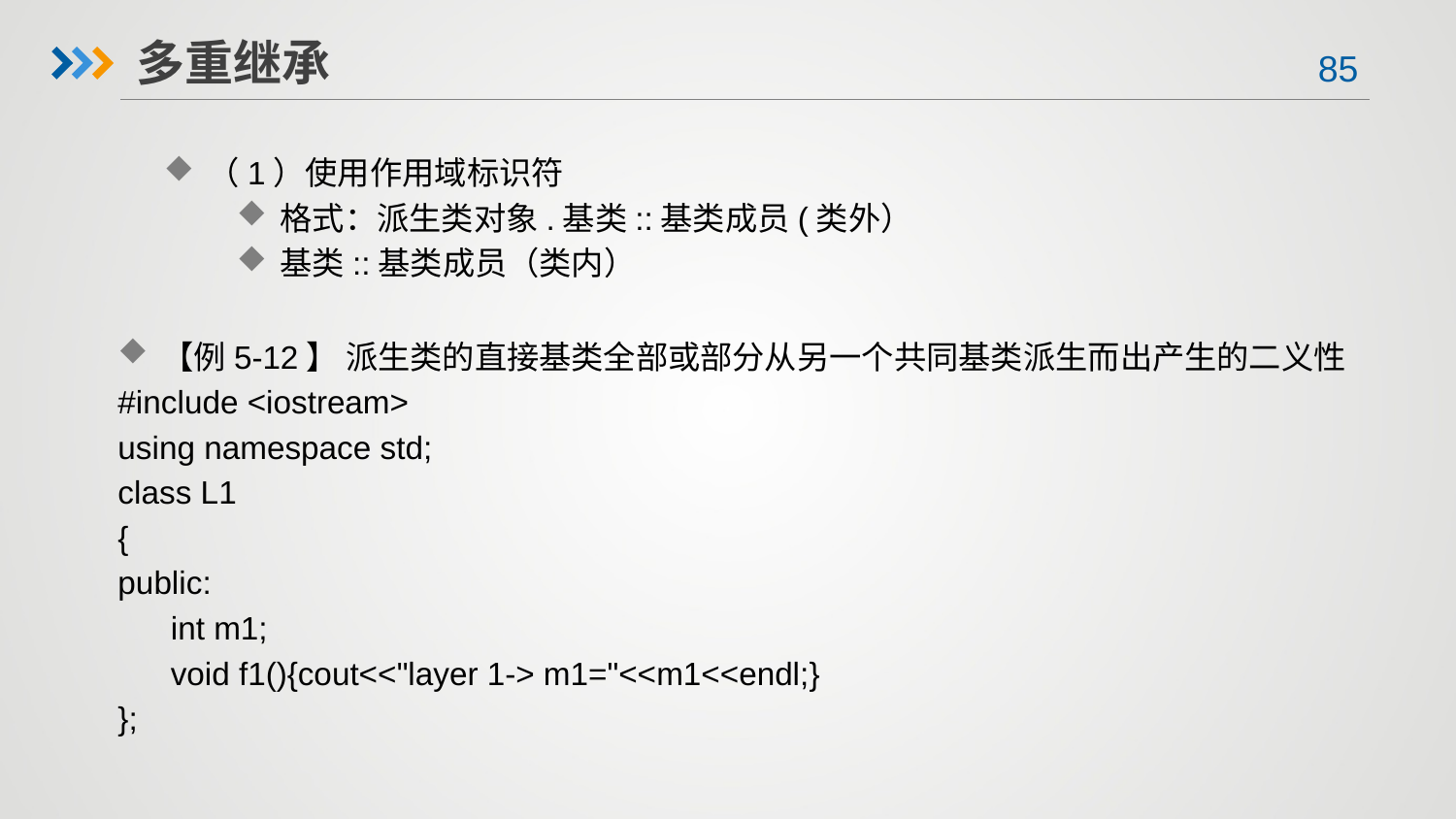

多重继承
（1）使用作用域标识符
格式：派生类对象.基类::基类成员(类外）
基类::基类成员（类内）
【例5-12】 派生类的直接基类全部或部分从另一个共同基类派生而出产生的二义性
#include <iostream>
using namespace std;
class L1
{
public:
 	 int m1;
 	 void f1(){cout<<"layer 1-> m1="<<m1<<endl;}
};